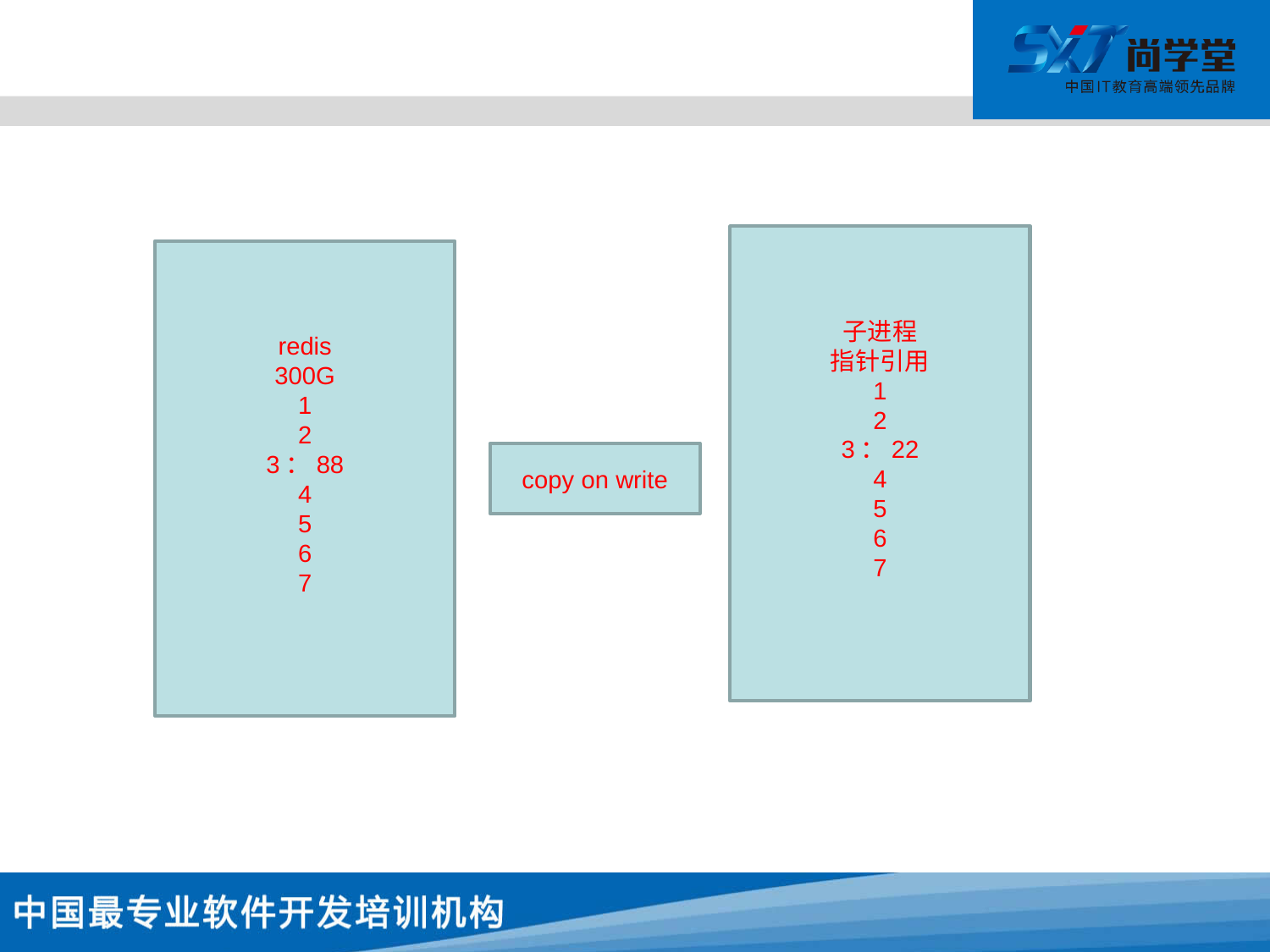

#
子进程
指针引用
1
2
3：22
4
5
6
7

redis
300G
1
2
3：88
4
5
6
7

copy on write